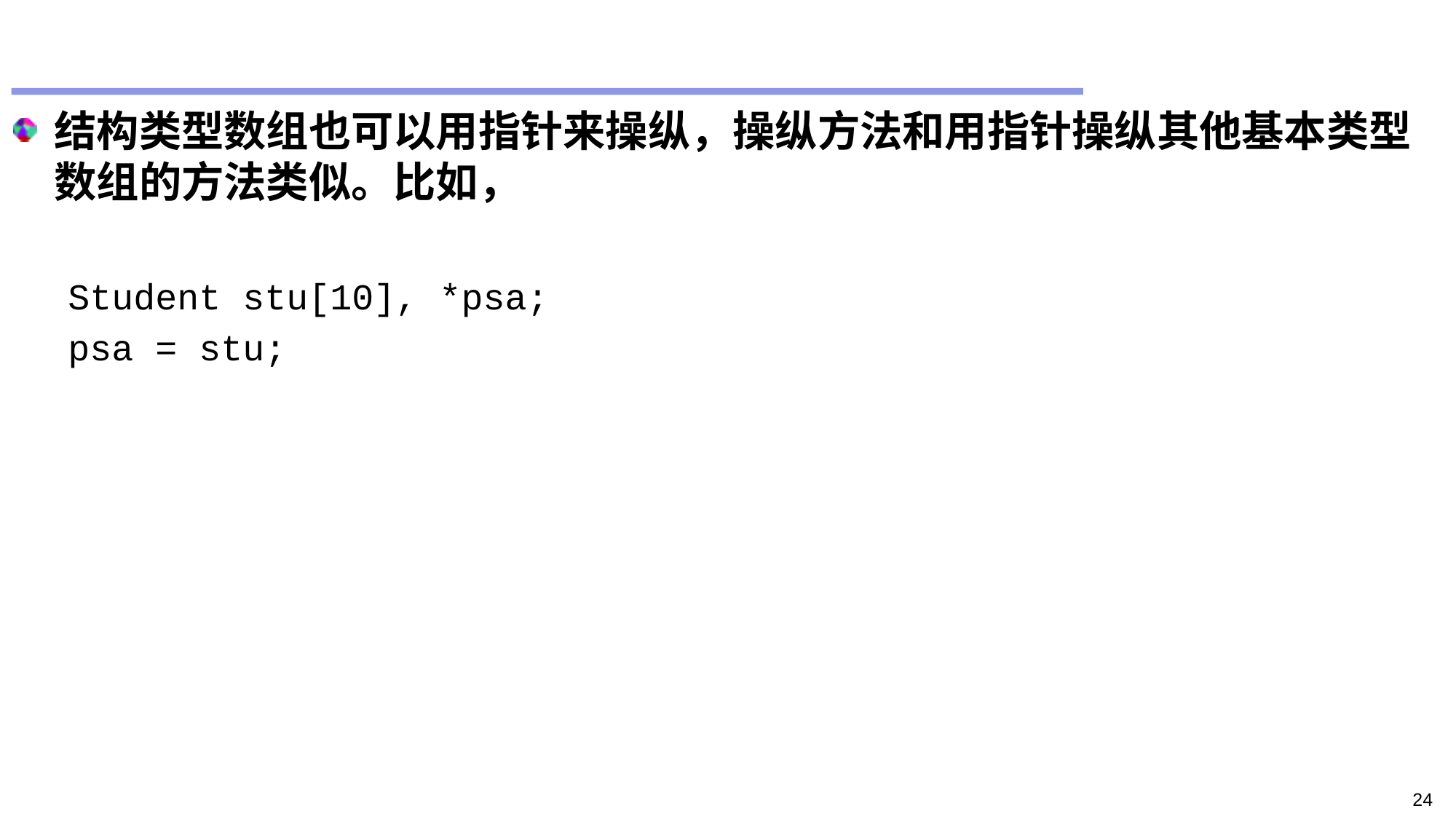

#
结构类型数组也可以用指针来操纵，操纵方法和用指针操纵其他基本类型数组的方法类似。比如，

Student stu[10], *psa;
psa = stu;

24